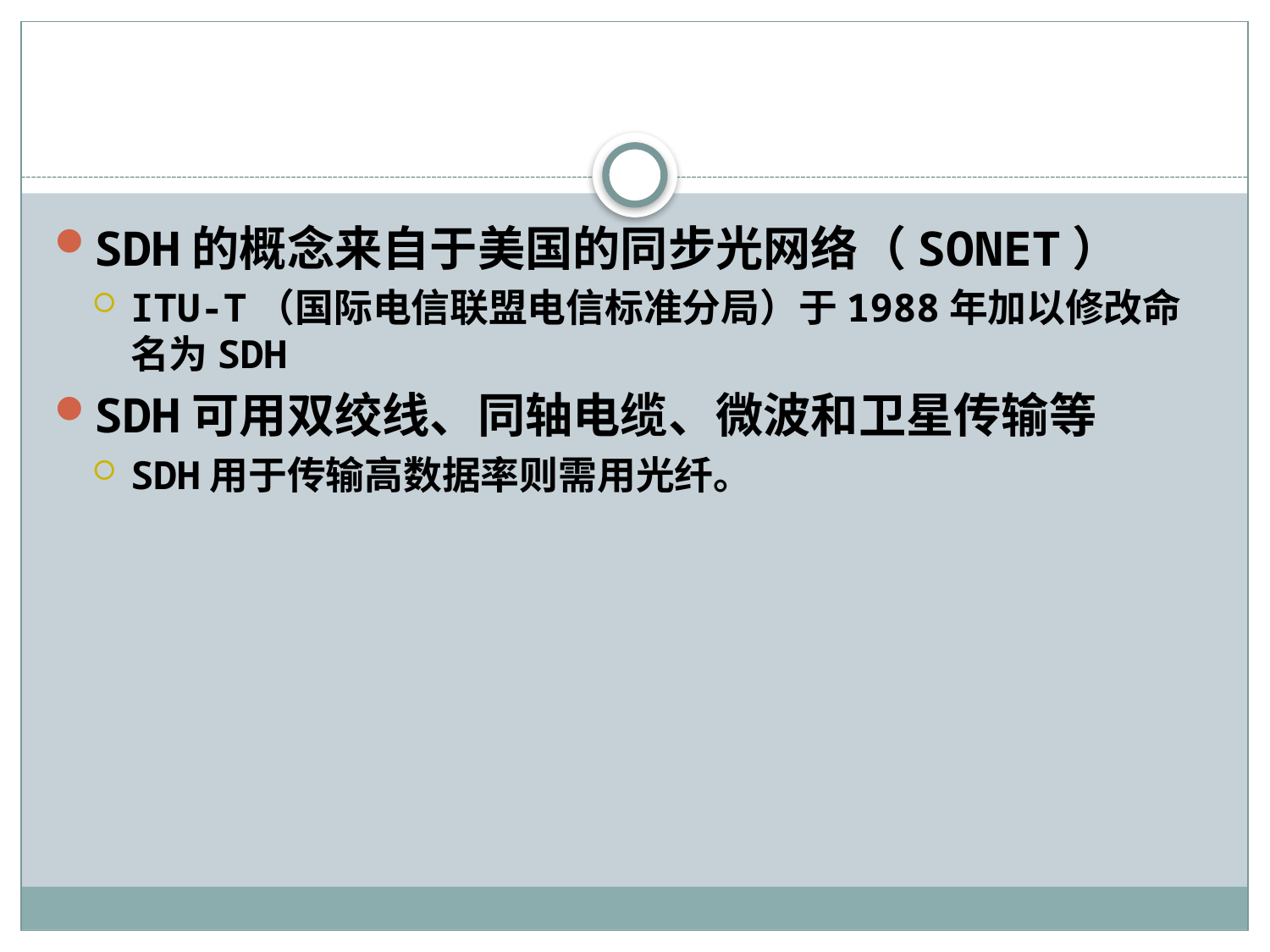

#
SDH的概念来自于美国的同步光网络（SONET）
ITU-T（国际电信联盟电信标准分局）于1988年加以修改命名为SDH
SDH可用双绞线、同轴电缆、微波和卫星传输等
SDH用于传输高数据率则需用光纤。